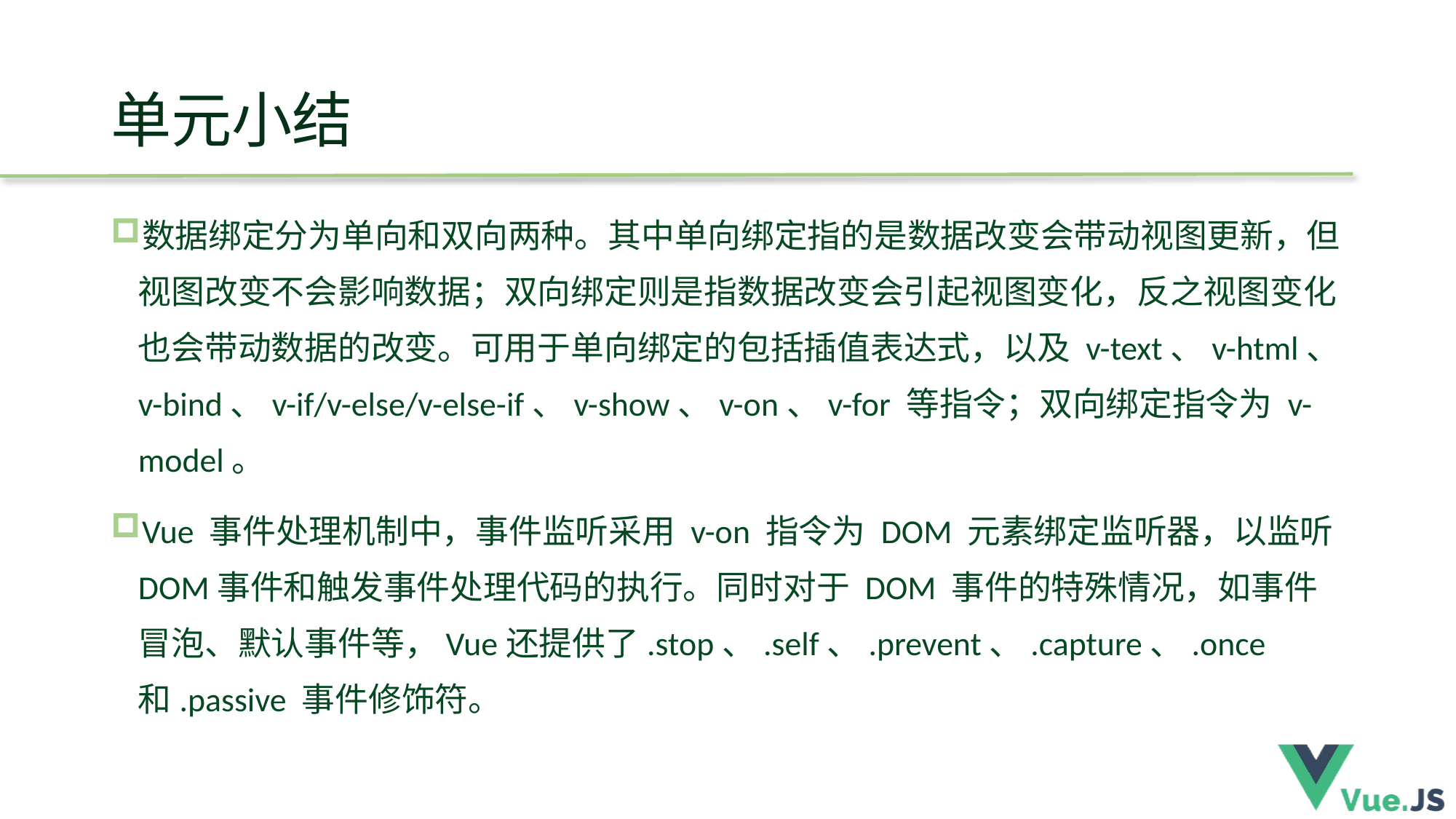

# 单元小结
数据绑定分为单向和双向两种。其中单向绑定指的是数据改变会带动视图更新，但视图改变不会影响数据；双向绑定则是指数据改变会引起视图变化，反之视图变化也会带动数据的改变。可用于单向绑定的包括插值表达式，以及 v-text、v-html、v-bind、v-if/v-else/v-else-if、v-show、v-on、v-for 等指令；双向绑定指令为 v-model。
Vue 事件处理机制中，事件监听采用 v-on 指令为 DOM 元素绑定监听器，以监听 DOM事件和触发事件处理代码的执行。同时对于 DOM 事件的特殊情况，如事件冒泡、默认事件等，Vue还提供了.stop、.self、.prevent、.capture、.once 和.passive 事件修饰符。